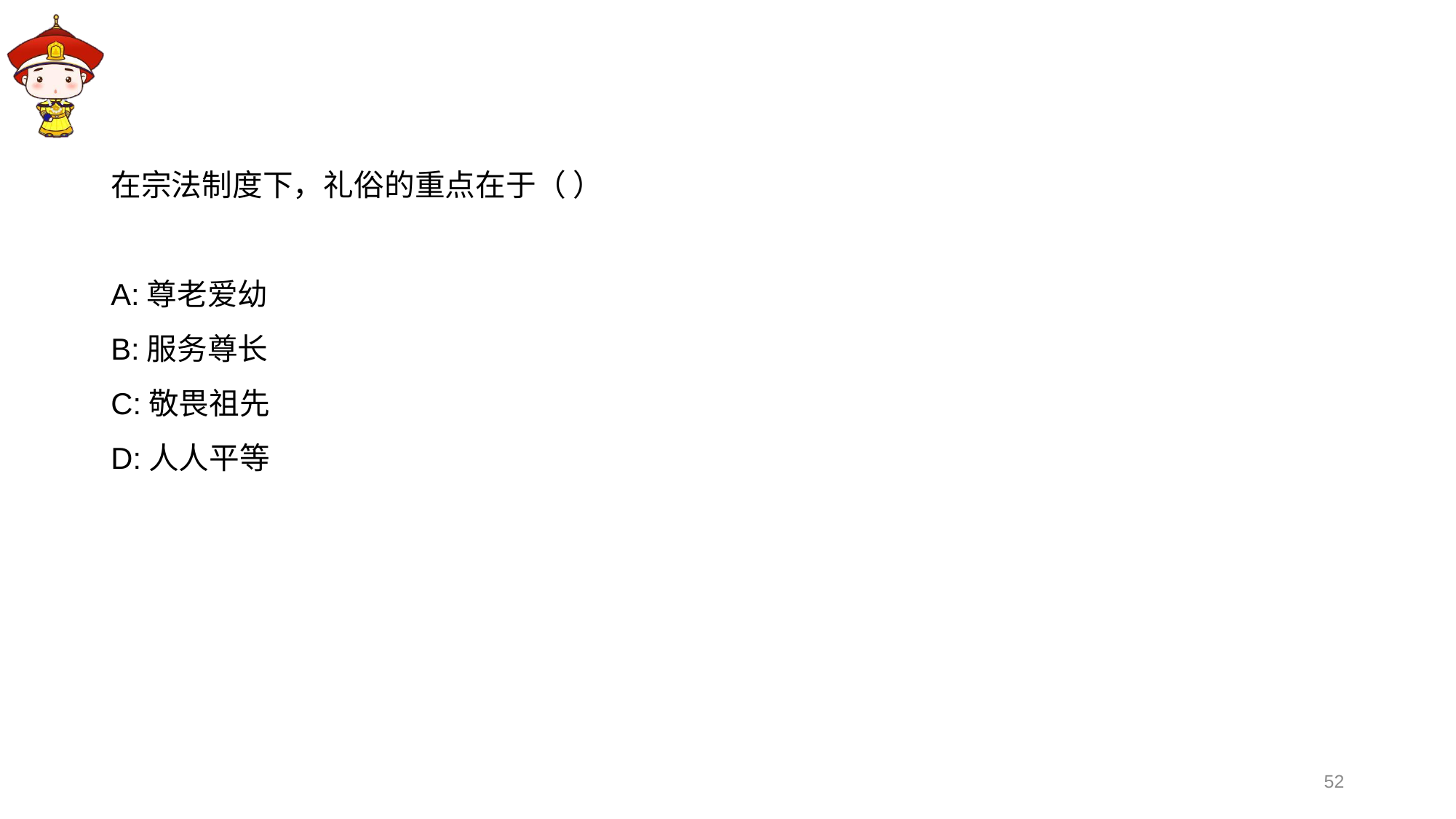

#
在宗法制度下，礼俗的重点在于（ ）

A:尊老爱幼
B:服务尊长
C:敬畏祖先
D:人人平等

52